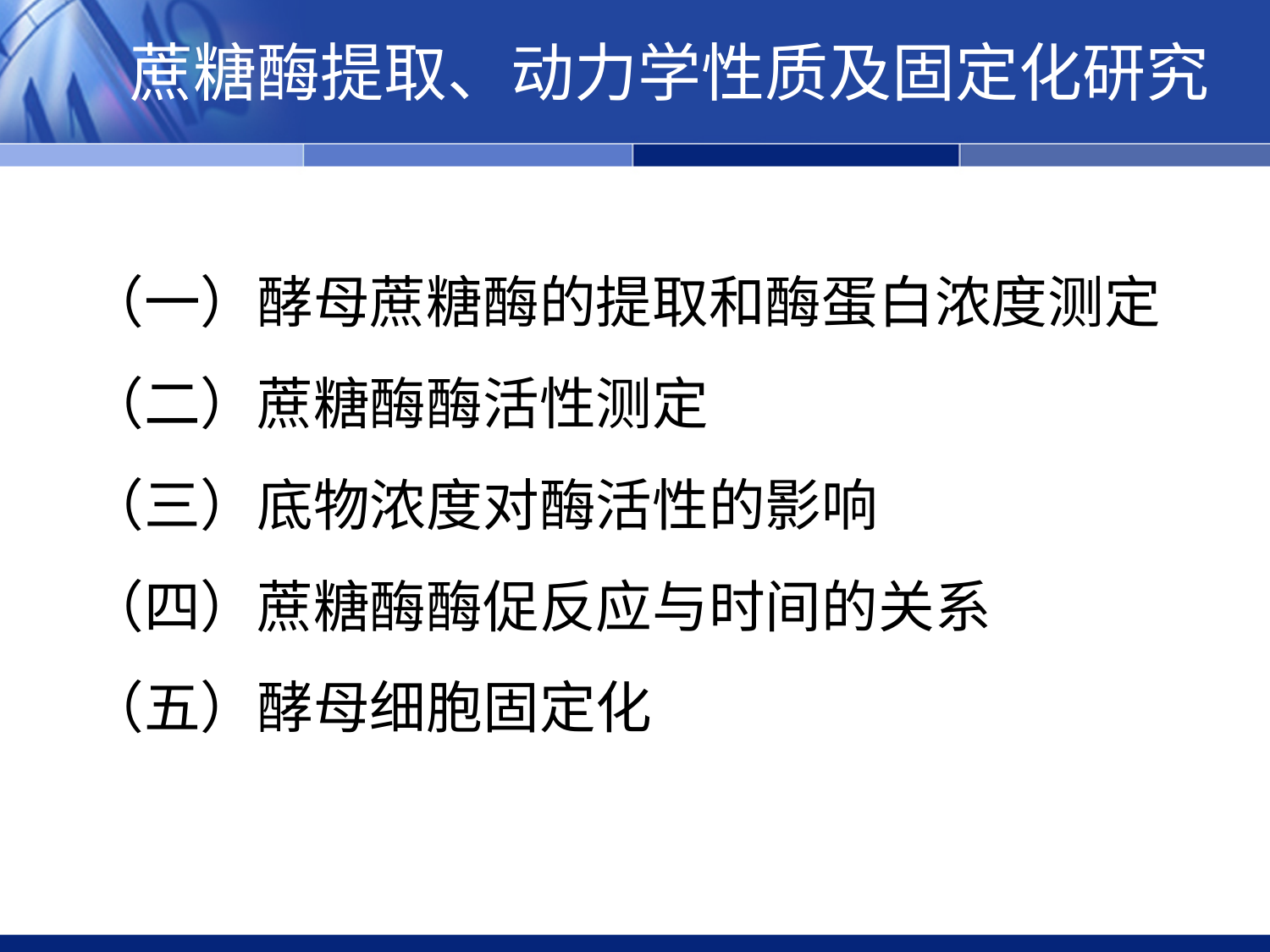

蔗糖酶提取、动力学性质及固定化研究
（一）酵母蔗糖酶的提取和酶蛋白浓度测定
（二）蔗糖酶酶活性测定
（三）底物浓度对酶活性的影响
（四）蔗糖酶酶促反应与时间的关系
（五）酵母细胞固定化